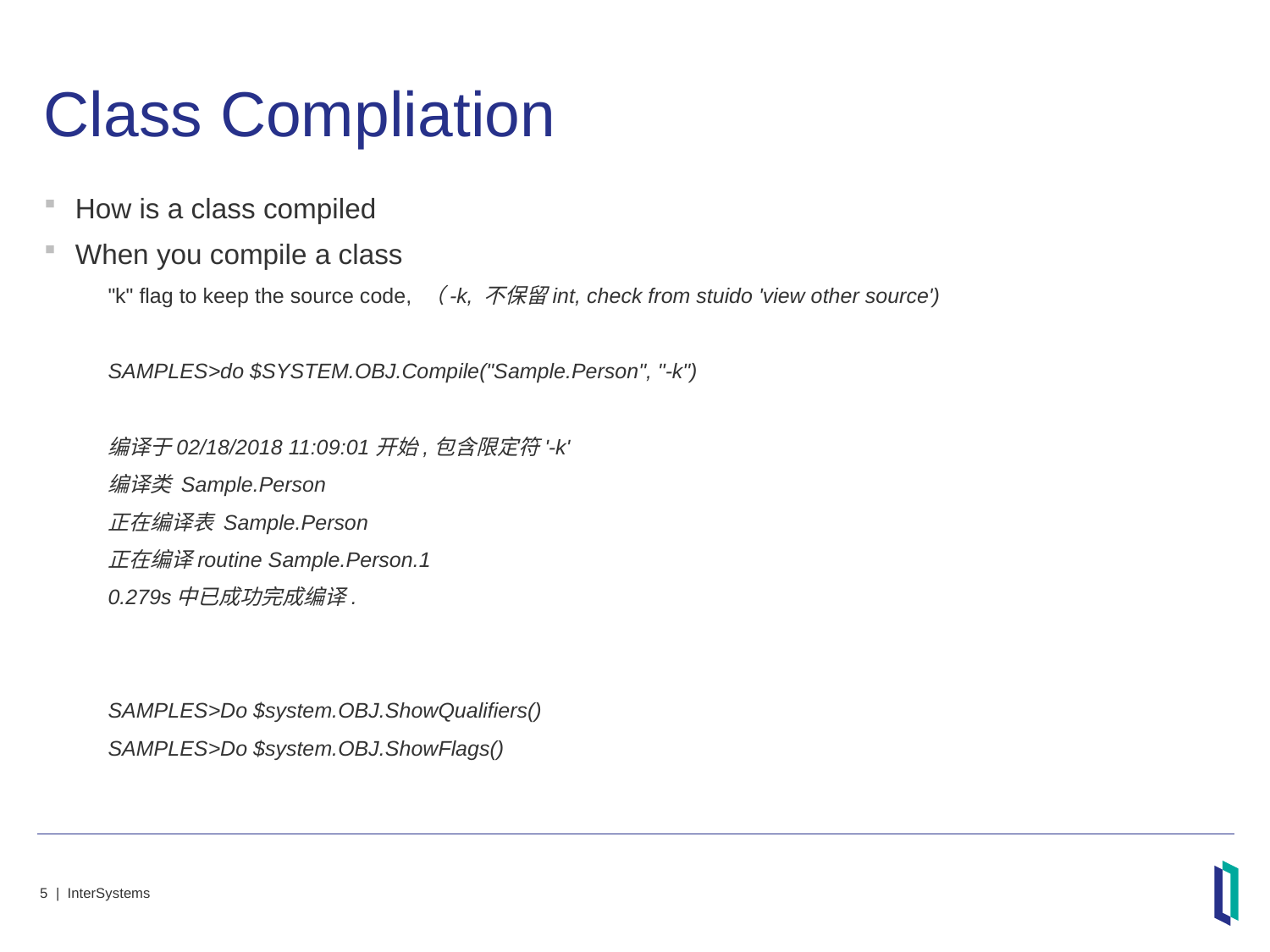

# Class Compliation
How is a class compiled
When you compile a class
"k" flag to keep the source code, （-k, 不保留int, check from stuido 'view other source')

SAMPLES>do $SYSTEM.OBJ.Compile("Sample.Person", "-k")

编译于02/18/2018 11:09:01开始,包含限定符'-k'
编译类 Sample.Person
正在编译表 Sample.Person
正在编译routine Sample.Person.1
0.279s中已成功完成编译.

SAMPLES>Do $system.OBJ.ShowQualifiers()
SAMPLES>Do $system.OBJ.ShowFlags()